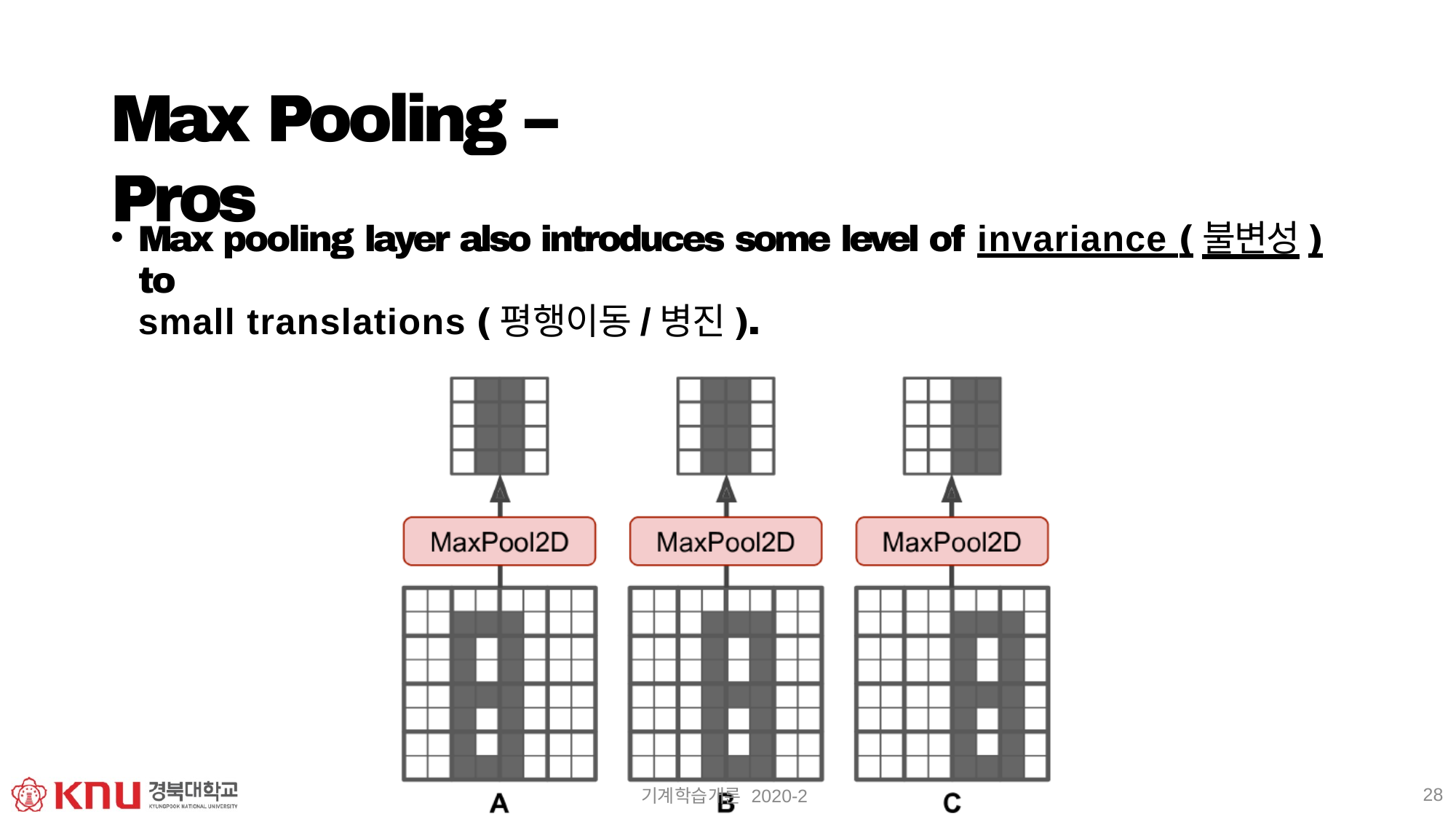

# Max Pooling – Pros
Max pooling layer also introduces some level of invariance (불변성) to
small translations (평행이동/병진).

28
기계학습개론 2020-2